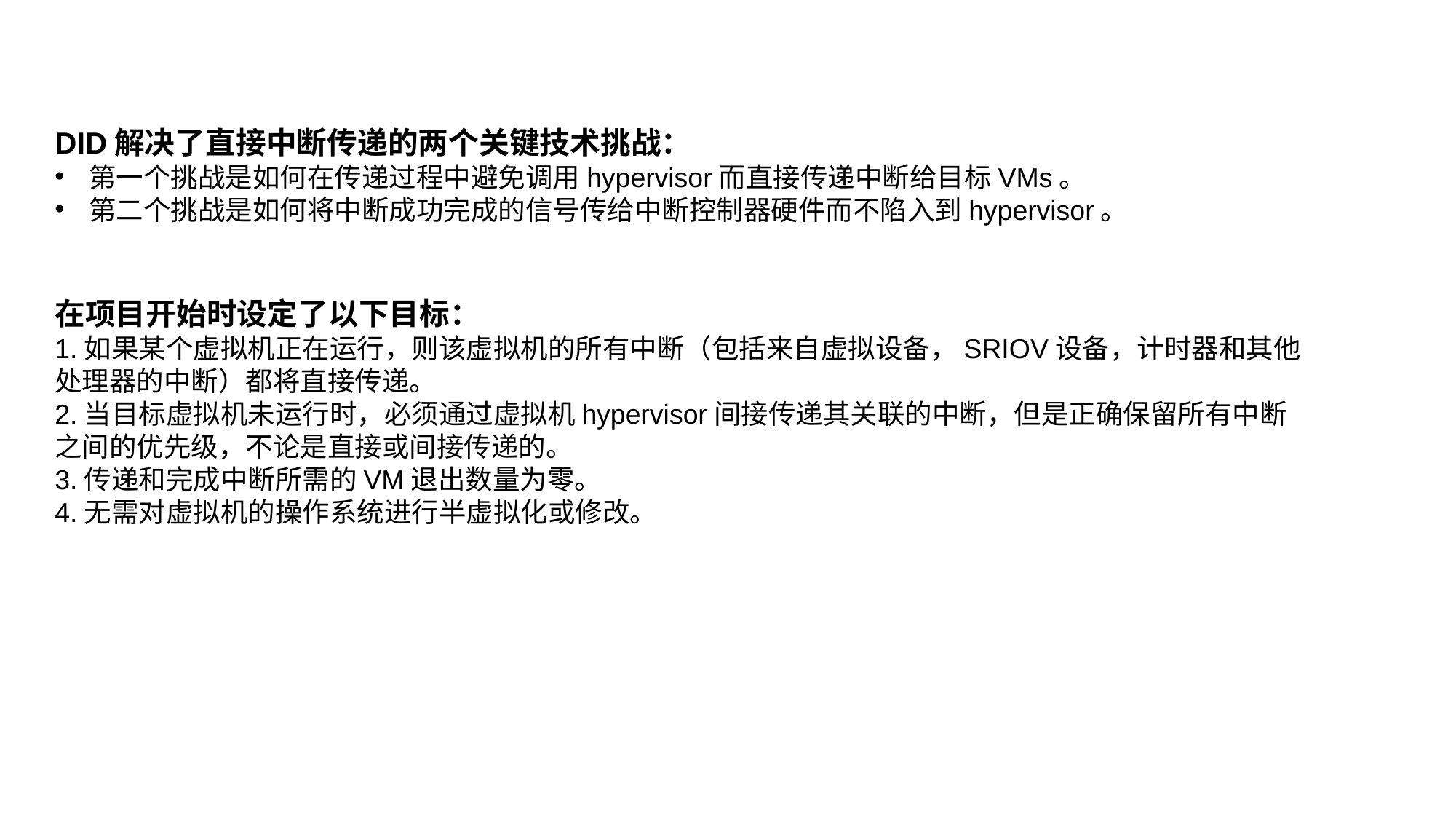

DID解决了直接中断传递的两个关键技术挑战：
第一个挑战是如何在传递过程中避免调用hypervisor而直接传递中断给目标VMs。
第二个挑战是如何将中断成功完成的信号传给中断控制器硬件而不陷入到hypervisor。

在项目开始时设定了以下目标：
1.如果某个虚拟机正在运行，则该虚拟机的所有中断（包括来自虚拟设备，SRIOV设备，计时器和其他处理器的中断）都将直接传递。
2.当目标虚拟机未运行时，必须通过虚拟机hypervisor间接传递其关联的中断，但是正确保留所有中断之间的优先级，不论是直接或间接传递的。
3.传递和完成中断所需的VM退出数量为零。
4.无需对虚拟机的操作系统进行半虚拟化或修改。